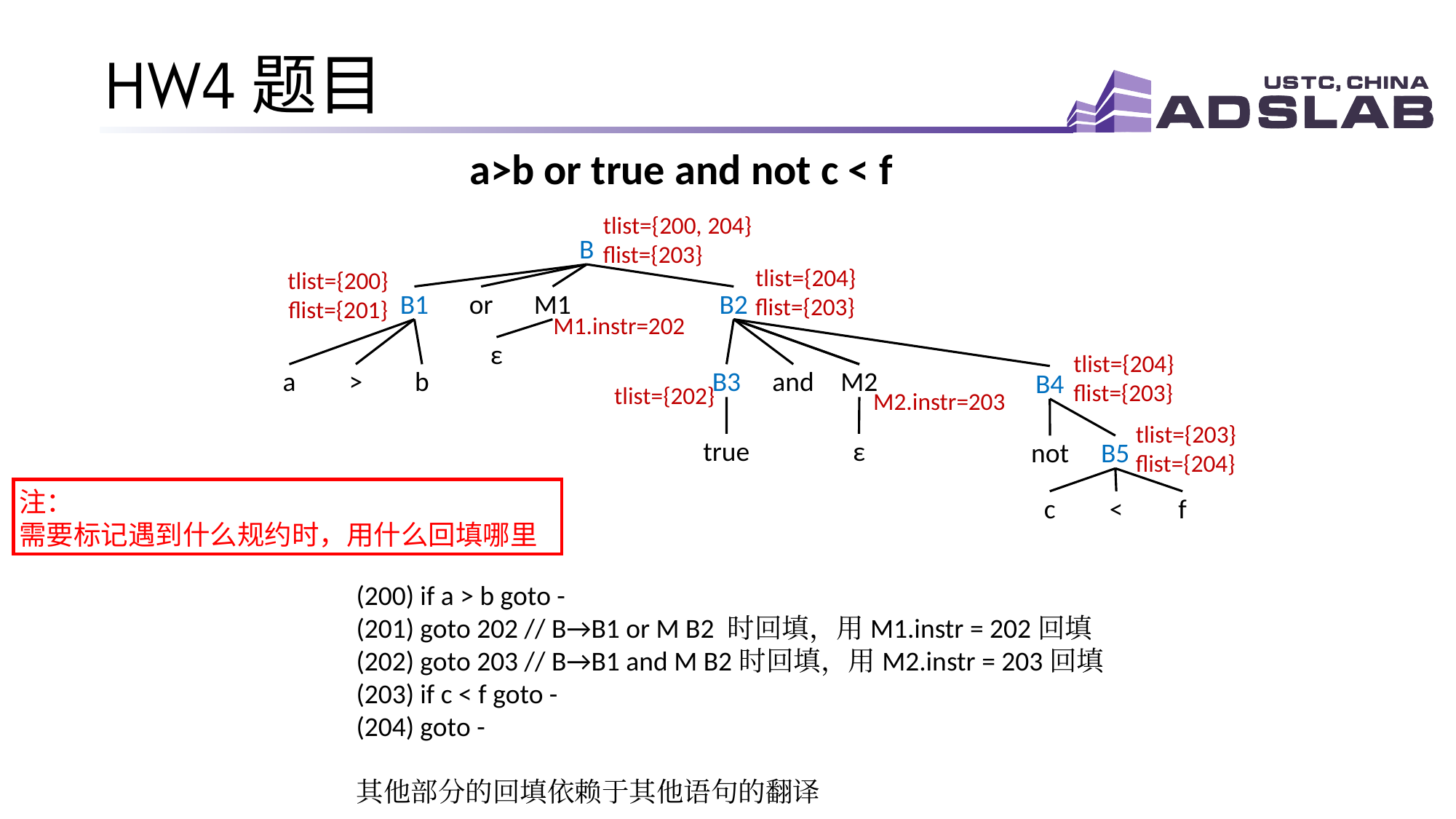

# HW4题目
a>b or true and not c < f
tlist={200, 204}
flist={203}
B
tlist={204}
flist={203}
tlist={200}
flist={201}
B1
or
M1
B2
M1.instr=202
ε
tlist={204}
flist={203}
a
>
b
B3
and
M2
B4
tlist={202}
M2.instr=203
tlist={203}
flist={204}
true
ε
not
B5
注：
需要标记遇到什么规约时，用什么回填哪里
c
<
f
(200) if a > b goto -
(201) goto 202 // B→B1 or M B2 时回填，用M1.instr = 202回填
(202) goto 203 // B→B1 and M B2时回填，用M2.instr = 203回填
(203) if c < f goto -
(204) goto -

其他部分的回填依赖于其他语句的翻译